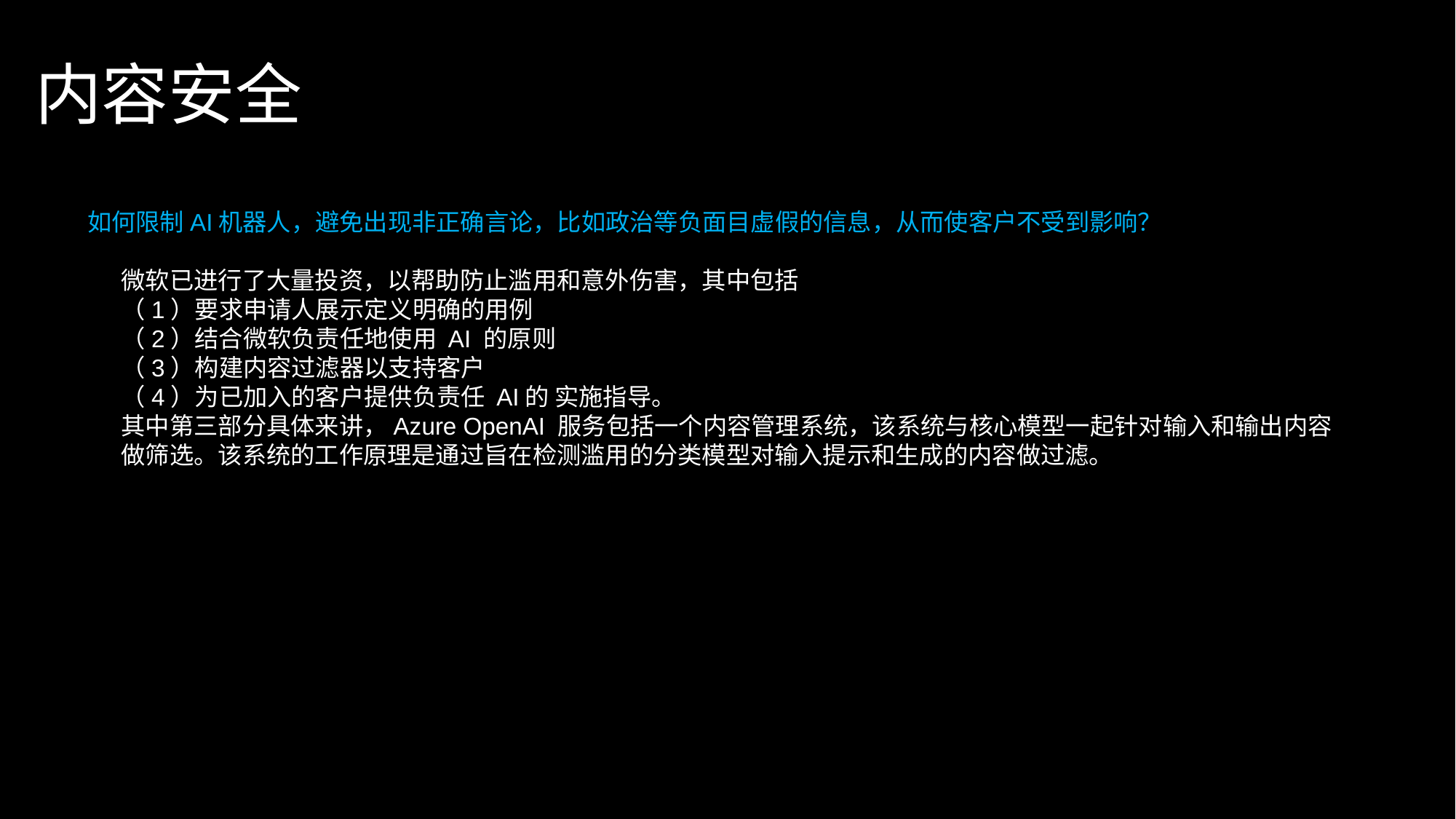

# 内容安全
如何限制AI机器人，避免出现非正确言论，比如政治等负面目虚假的信息，从而使客户不受到影响？

微软已进行了大量投资，以帮助防止滥用和意外伤害，其中包括
（1）要求申请人展示定义明确的用例
（2）结合微软负责任地使用 AI 的原则
（3）构建内容过滤器以支持客户
（4）为已加入的客户提供负责任 AI的 实施指导。
其中第三部分具体来讲，Azure OpenAI 服务包括一个内容管理系统，该系统与核心模型一起针对输入和输出内容做筛选。该系统的工作原理是通过旨在检测滥用的分类模型对输入提示和生成的内容做过滤。